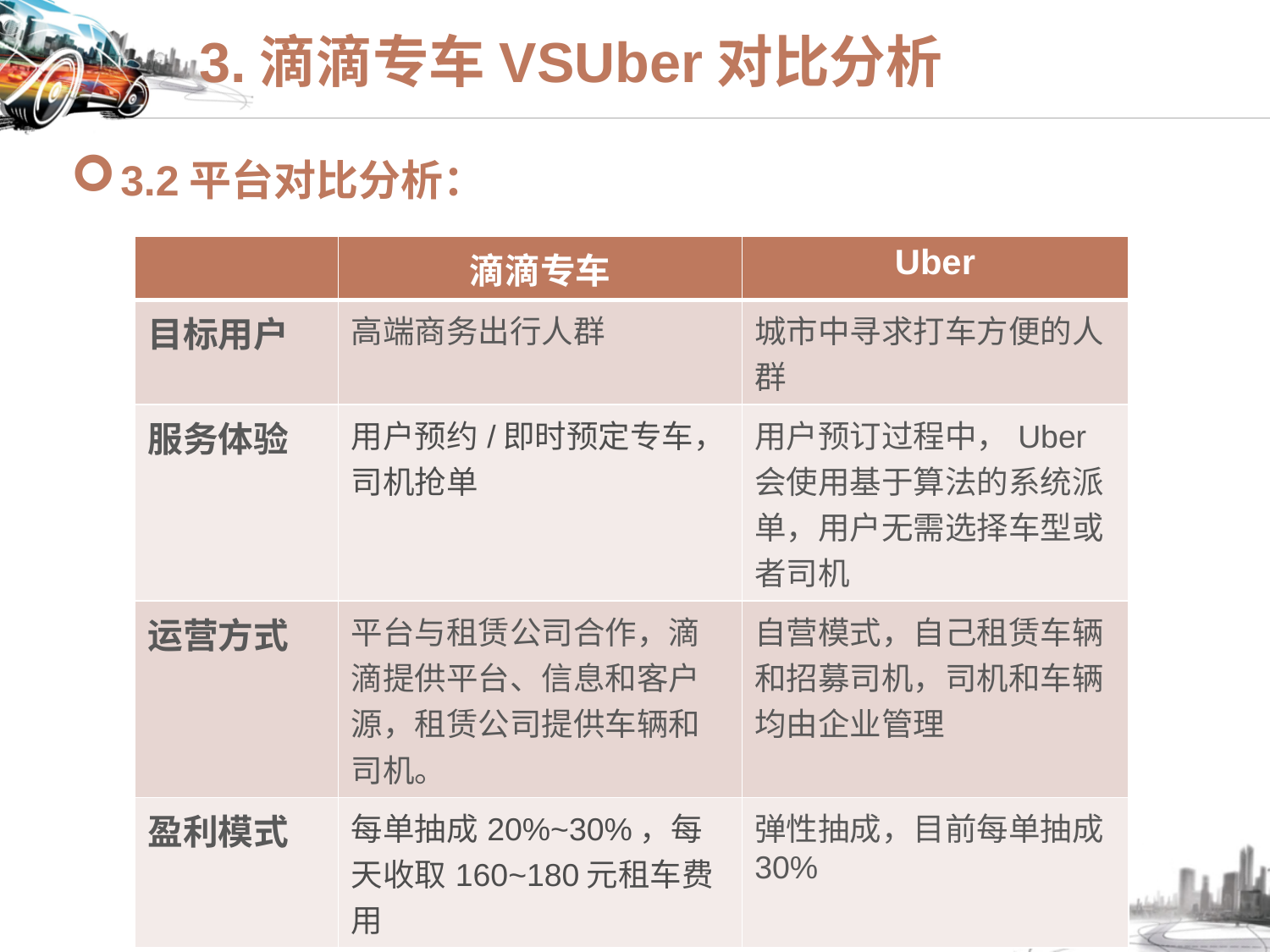

# 3.滴滴专车VSUber对比分析
3.2平台对比分析：

|  | 滴滴专车 | Uber |
| --- | --- | --- |
| 目标用户 | 高端商务出行人群 | 城市中寻求打车方便的人群 |
| 服务体验 | 用户预约/即时预定专车，司机抢单 | 用户预订过程中，Uber会使用基于算法的系统派单，用户无需选择车型或者司机 |
| 运营方式 | 平台与租赁公司合作，滴滴提供平台、信息和客户源，租赁公司提供车辆和司机。 | 自营模式，自己租赁车辆和招募司机，司机和车辆均由企业管理 |
| 盈利模式 | 每单抽成20%~30%，每天收取160~180元租车费用 | 弹性抽成，目前每单抽成30% |